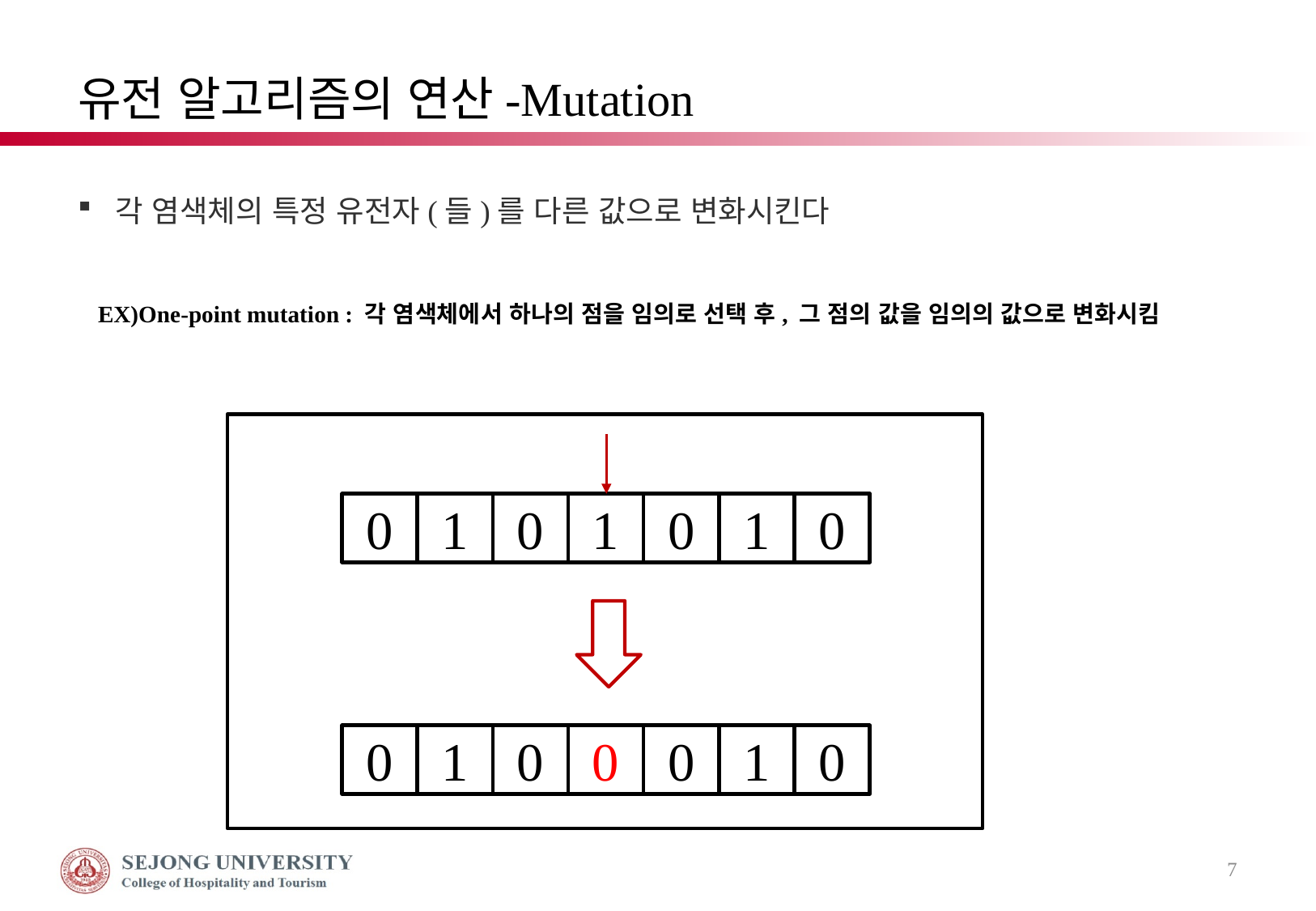

# 유전 알고리즘의 연산-Mutation

각 염색체의 특정 유전자(들)를 다른 값으로 변화시킨다
EX)One-point mutation : 각 염색체에서 하나의 점을 임의로 선택 후, 그 점의 값을 임의의 값으로 변화시킴

0
1
0
1
0
1
0

0
1
0
0
0
1
0
7